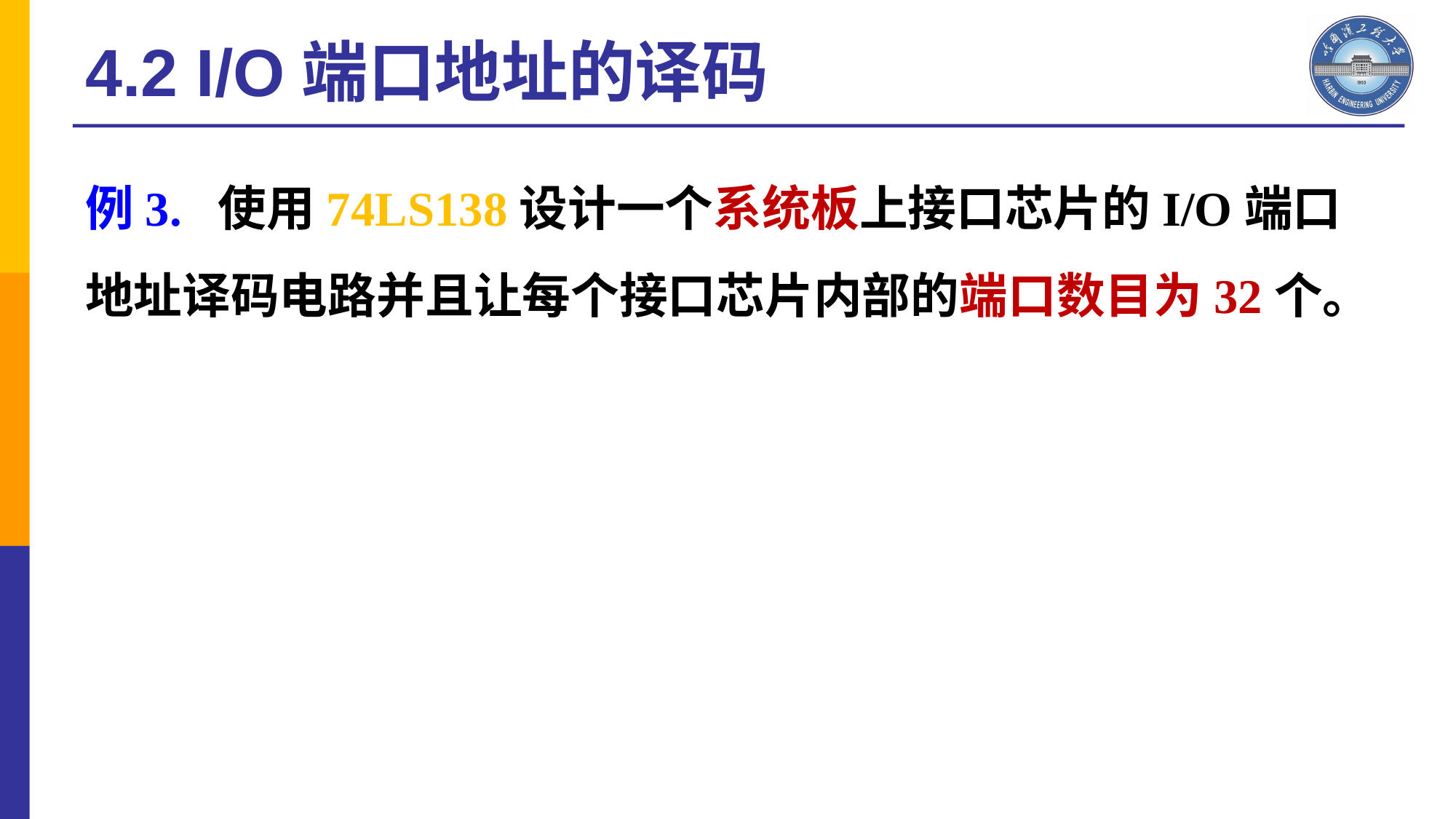

4.2 I/O端口地址的译码
例3.  使用74LS138设计一个系统板上接口芯片的I/O端口地址译码电路并且让每个接口芯片内部的端口数目为32个。